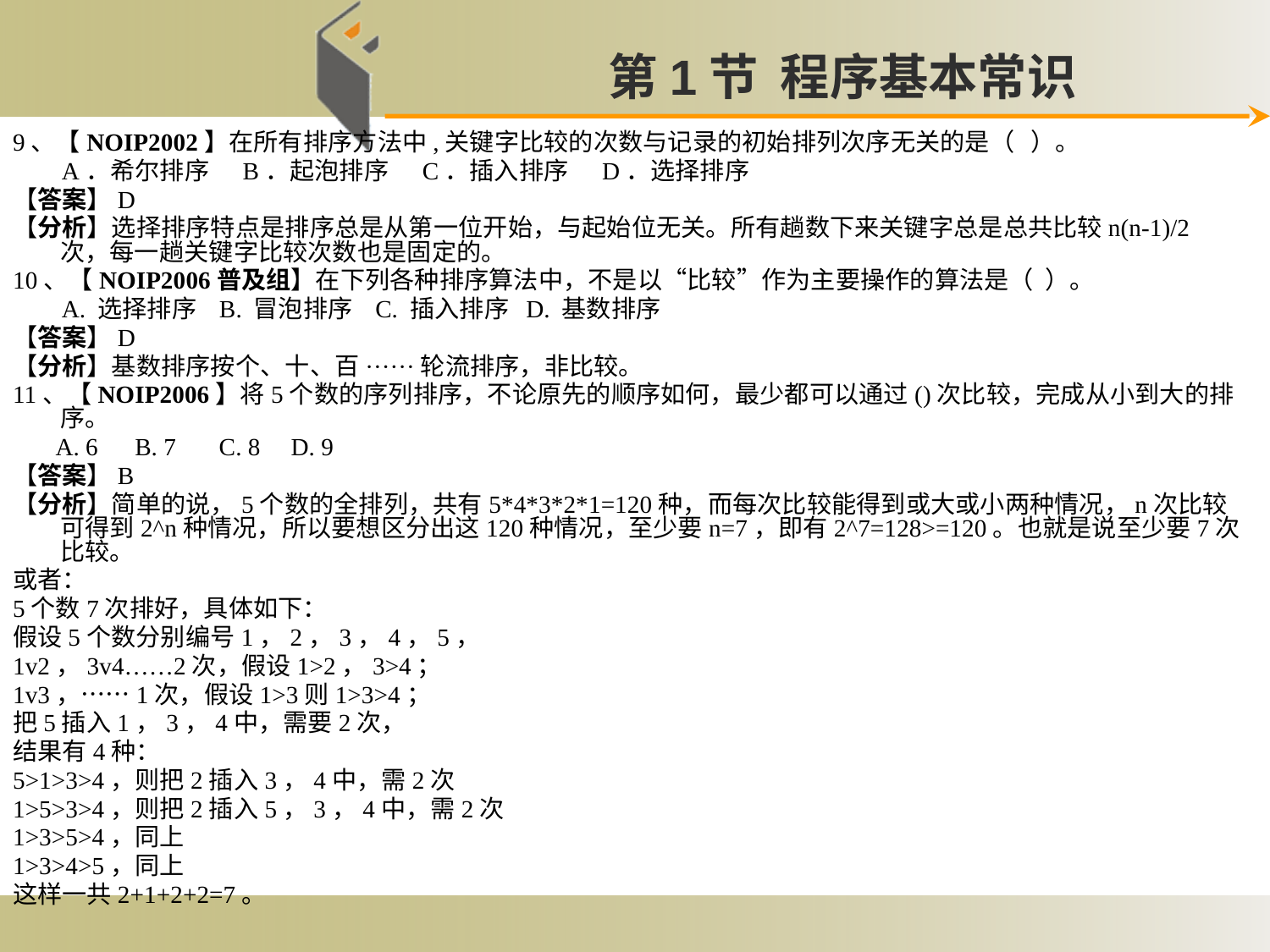

第1节  程序基本常识
# 9、【NOIP2002】在所有排序方法中,关键字比较的次数与记录的初始排列次序无关的是（   ）。
        A．希尔排序     B．起泡排序     C．插入排序     D．选择排序
【答案】D
【分析】选择排序特点是排序总是从第一位开始，与起始位无关。所有趟数下来关键字总是总共比较n(n-1)/2次，每一趟关键字比较次数也是固定的。
10、【NOIP2006普及组】在下列各种排序算法中，不是以“比较”作为主要操作的算法是（  ）。
        A. 选择排序   B. 冒泡排序   C. 插入排序  D. 基数排序
【答案】D
【分析】基数排序按个、十、百······轮流排序，非比较。
11、【NOIP2006】将5个数的序列排序，不论原先的顺序如何，最少都可以通过()次比较，完成从小到大的排序。
       A. 6      B. 7       C. 8     D. 9
【答案】B
【分析】简单的说，5个数的全排列，共有5*4*3*2*1=120种，而每次比较能得到或大或小两种情况，n次比较可得到2^n种情况，所以要想区分出这120种情况，至少要n=7，即有2^7=128>=120。也就是说至少要7次比较。
或者：
5个数7次排好，具体如下：
假设5个数分别编号1，2，3，4，5，
1v2，3v4……2次，假设1>2，3>4；
1v3，……1次，假设1>3则1>3>4；
把5插入1，3，4中，需要2次，
结果有4种：
5>1>3>4，则把2插入3，4中，需2次
1>5>3>4，则把2插入5，3，4中，需2次
1>3>5>4，同上
1>3>4>5，同上
这样一共2+1+2+2=7。